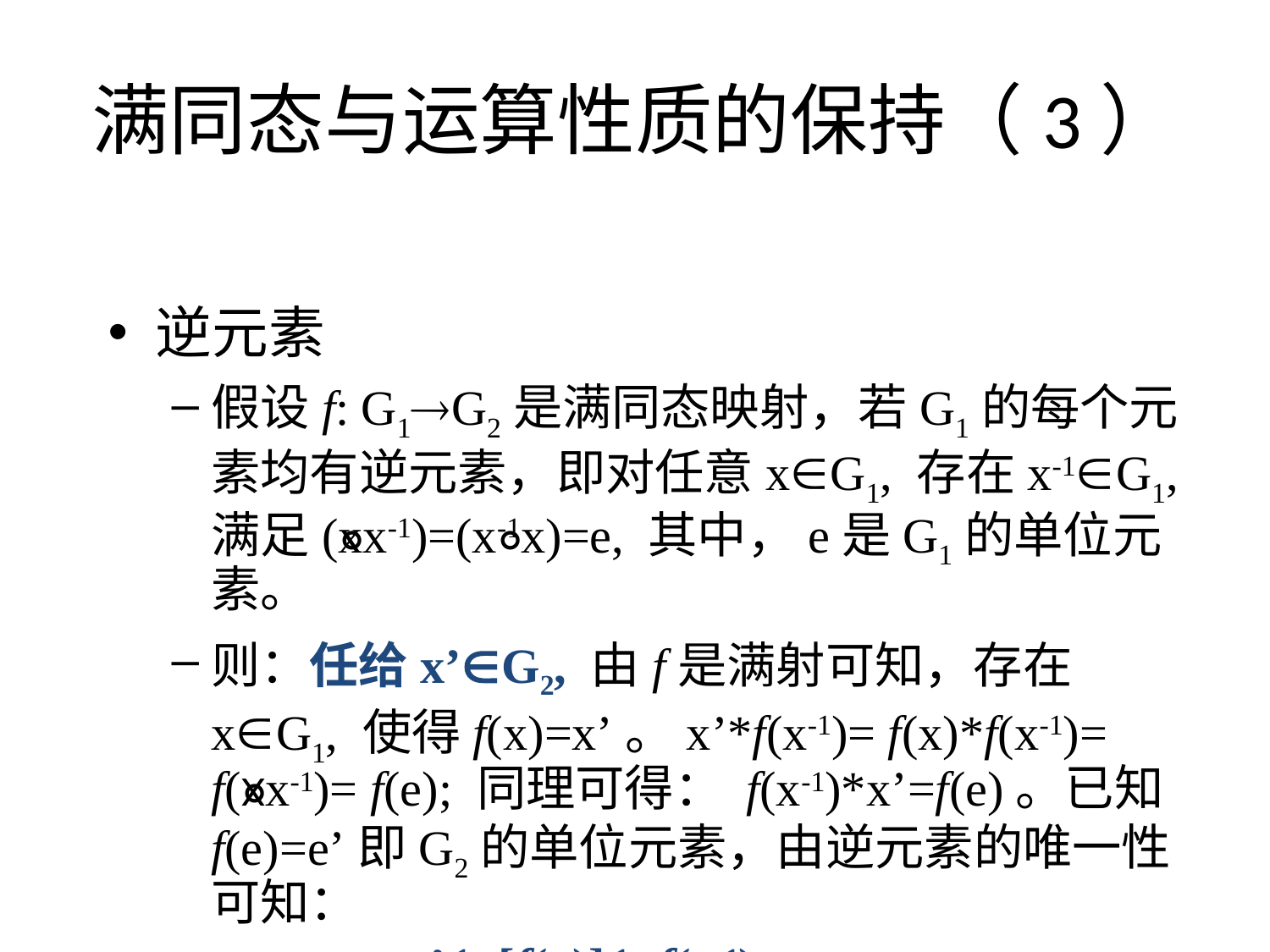

# 满同态与运算性质的保持（3）
逆元素
假设f: G1→G2是满同态映射，若G1的每个元素均有逆元素，即对任意x∈G1, 存在x-1∈G1, 满足(x⃘x-1)=(x-1⃘x)=e, 其中，e是G1的单位元素。
则：任给x’∈G2, 由f是满射可知，存在x∈G1, 使得f(x)=x’。x’*f(x-1)= f(x)*f(x-1)= f(x⃘x-1)= f(e); 同理可得： f(x-1)*x’=f(e)。已知f(e)=e’即G2的单位元素，由逆元素的唯一性可知：
                   x’-1=[f(x)]-1=f(x-1)